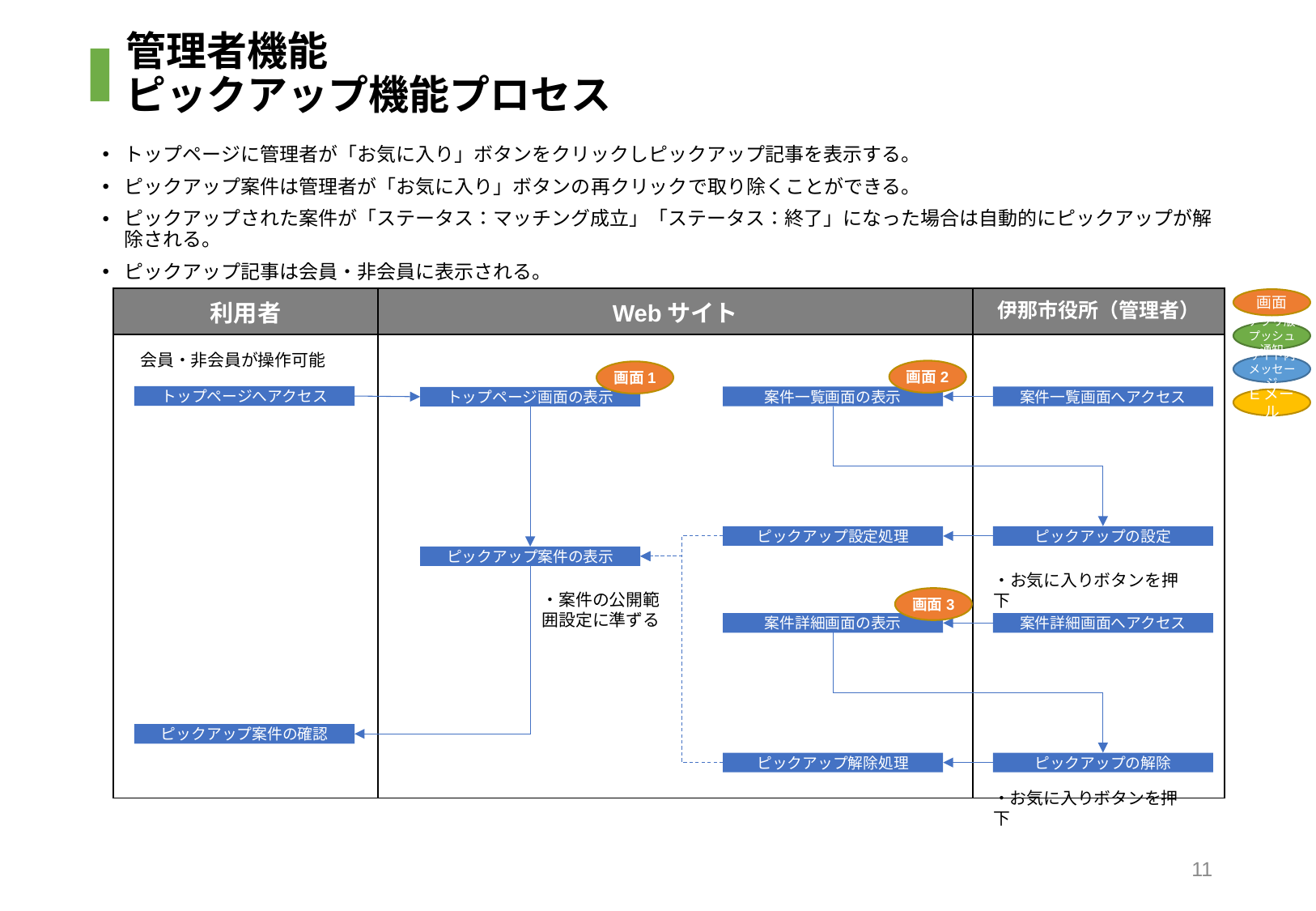

# 管理者機能 ピックアップ機能プロセス
トップページに管理者が「お気に入り」ボタンをクリックしピックアップ記事を表示する。
ピックアップ案件は管理者が「お気に入り」ボタンの再クリックで取り除くことができる。
ピックアップされた案件が「ステータス：マッチング成立」「ステータス：終了」になった場合は自動的にピックアップが解除される。
ピックアップ記事は会員・非会員に表示される。
| 利用者 | Webサイト | 伊那市役所（管理者） |
| --- | --- | --- |
|  |  |  |
画面
アプリ版プッシュ通知
会員・非会員が操作可能
サイト内メッセージ
画面2
画面1
トップページへアクセス
案件一覧画面の表示
案件一覧画面へアクセス
トップページ画面の表示
Eメール
ピックアップ設定処理
ピックアップの設定
ピックアップ案件の表示
・お気に入りボタンを押下
・案件の公開範囲設定に準ずる
画面3
案件詳細画面の表示
案件詳細画面へアクセス
ピックアップ案件の確認
ピックアップ解除処理
ピックアップの解除
・お気に入りボタンを押下
11